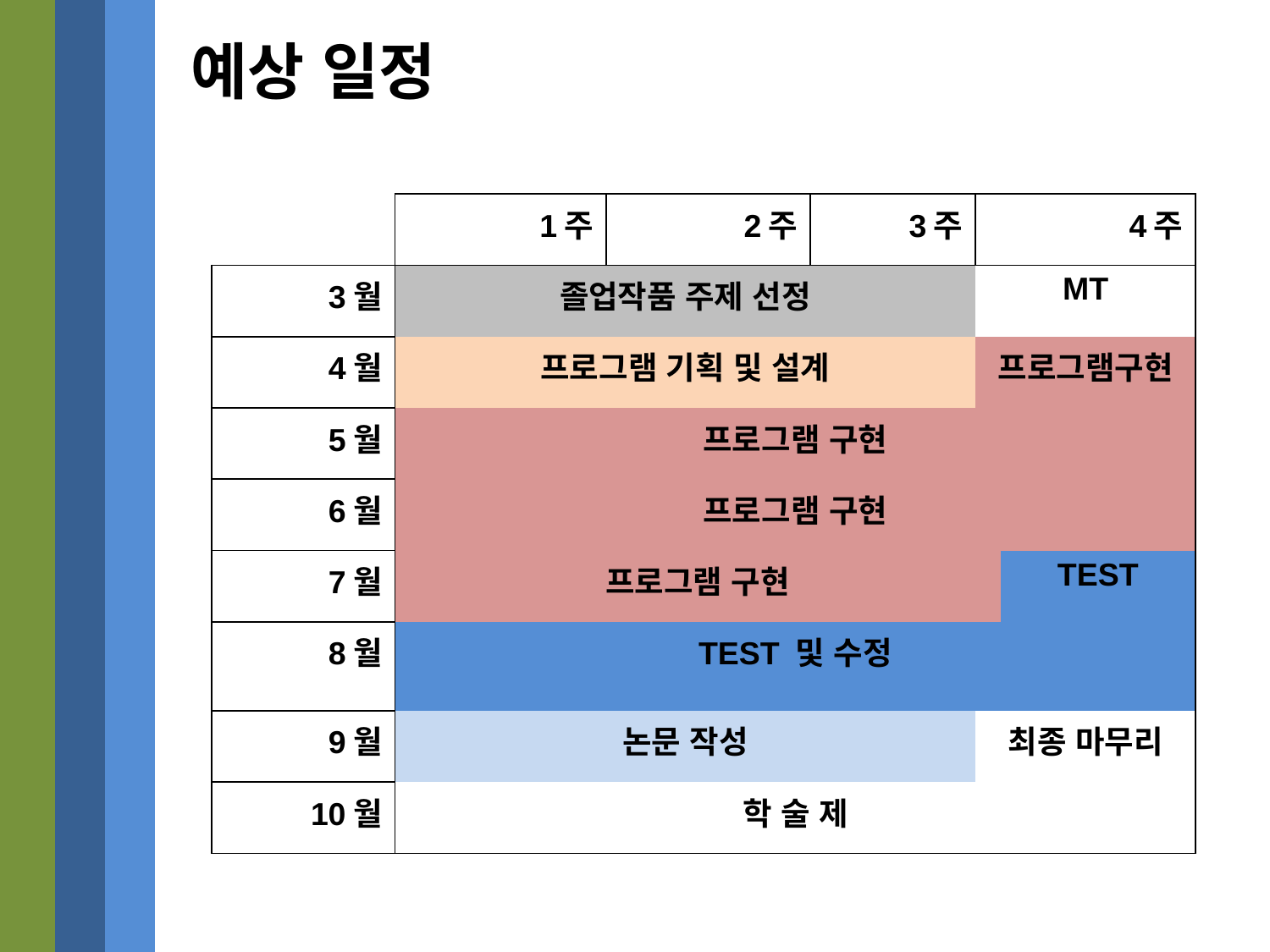

예상 일정
|  | 1주 | 2주 | 3주 | 4주 |  |
| --- | --- | --- | --- | --- | --- |
| 3월 | 졸업작품 주제 선정 |  |  | MT |  |
| 4월 | 프로그램 기획 및 설계 |  |  | 프로그램구현 |  |
| 5월 | 프로그램 구현 |  |  |  |  |
| 6월 | 프로그램 구현 |  |  |  |  |
| 7월 | 프로그램 구현 |  |  |  | TEST |
| 8월 | TEST 및 수정 |  |  |  |  |
| 9월 | 논문 작성 |  |  | 최종 마무리 |  |
| 10월 | 학 술 제 |  |  |  |  |